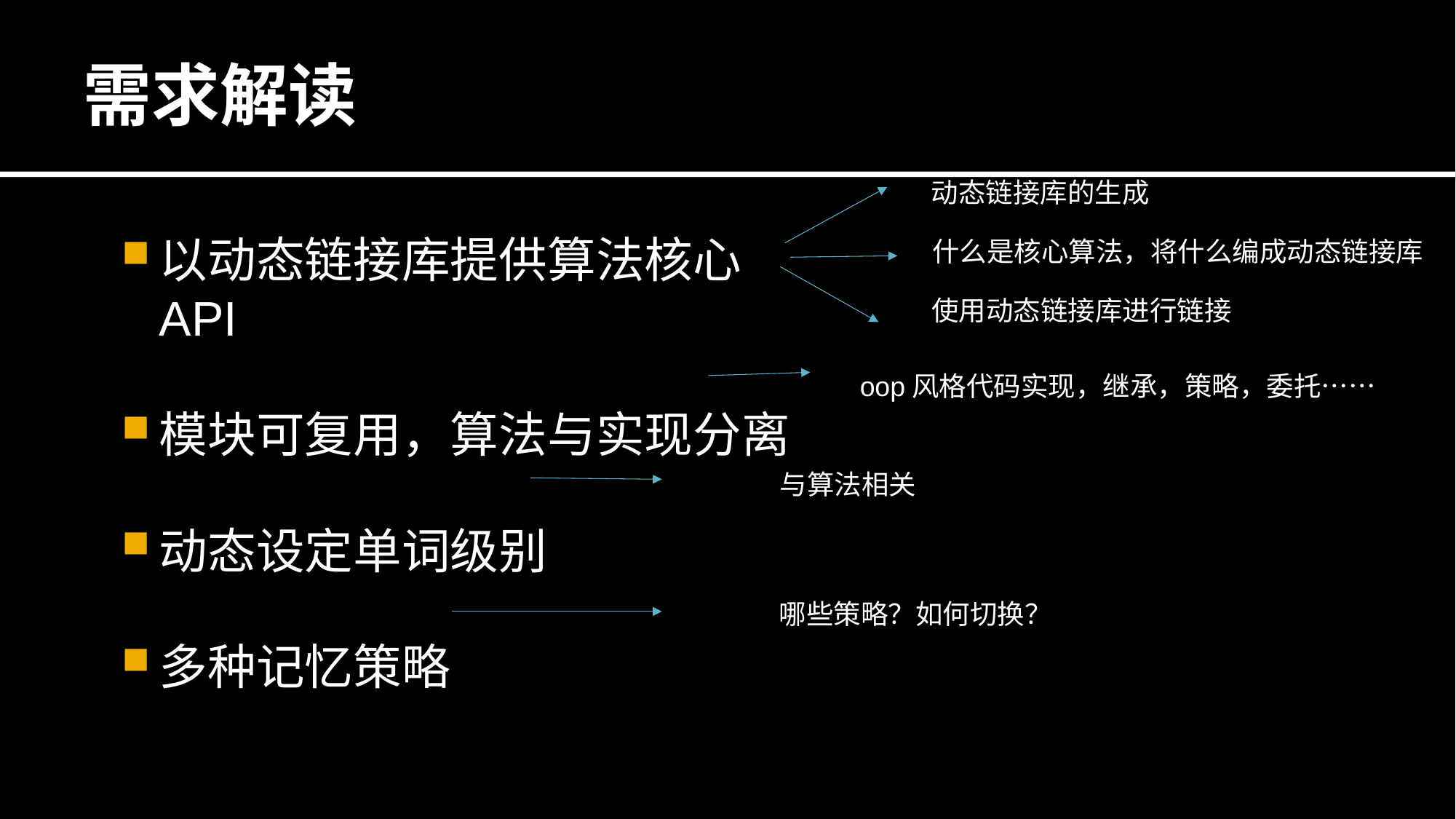

# 需求解读
动态链接库的生成
以动态链接库提供算法核心API

模块可复用，算法与实现分离

动态设定单词级别

多种记忆策略

什么是核心算法，将什么编成动态链接库

使用动态链接库进行链接
oop风格代码实现，继承，策略，委托……
与算法相关
哪些策略？如何切换？